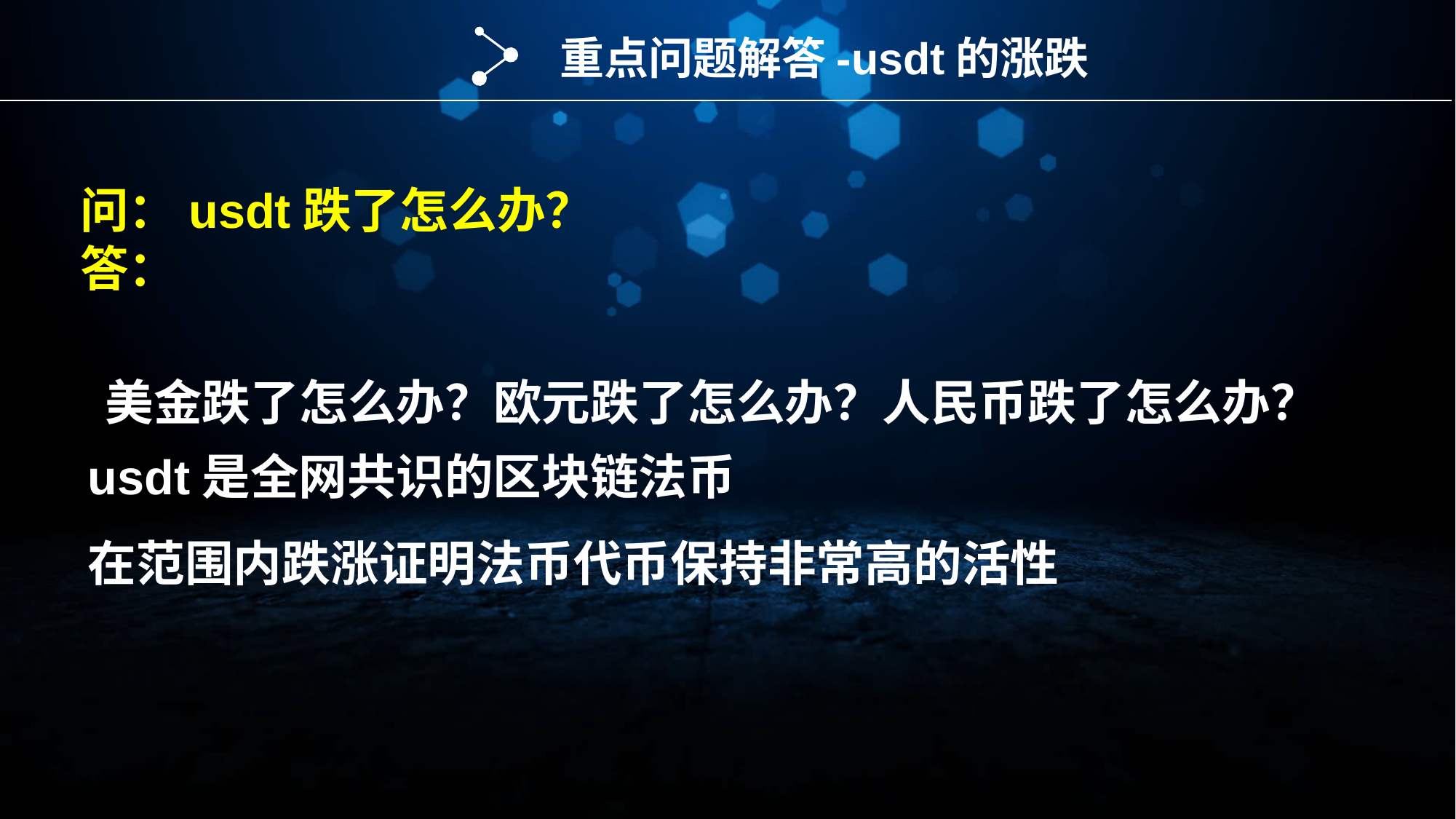

重点问题解答-usdt的涨跌
问：usdt跌了怎么办？
答：
美金跌了怎么办？欧元跌了怎么办？人民币跌了怎么办？
usdt是全网共识的区块链法币
在范围内跌涨证明法币代币保持非常高的活性